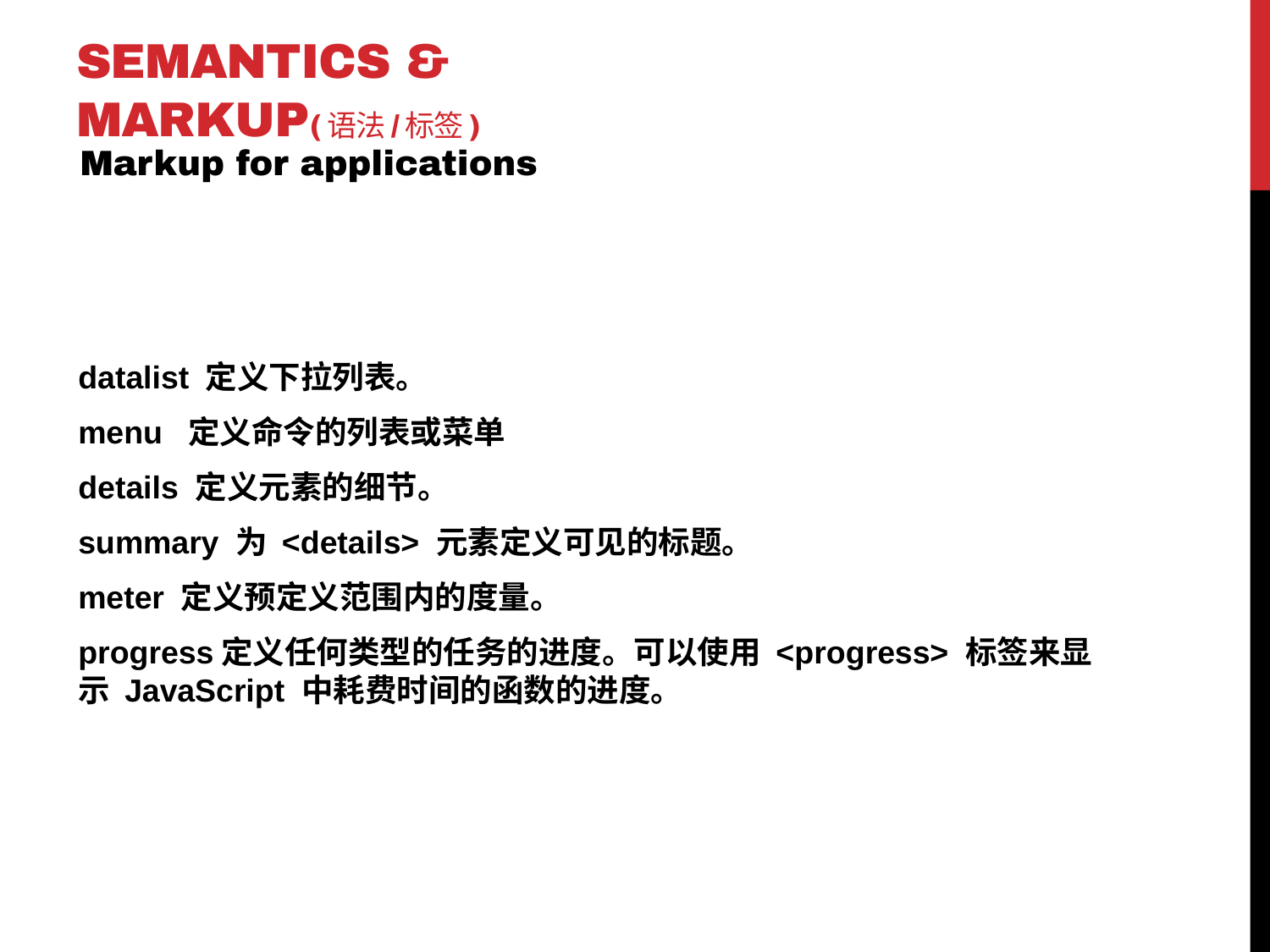

# Semantics & Markup(语法/标签)
Markup for applications

datalist 定义下拉列表。
menu  定义命令的列表或菜单
details 定义元素的细节。
summary 为 <details> 元素定义可见的标题。
meter 定义预定义范围内的度量。
progress定义任何类型的任务的进度。可以使用 <progress> 标签来显示 JavaScript 中耗费时间的函数的进度。